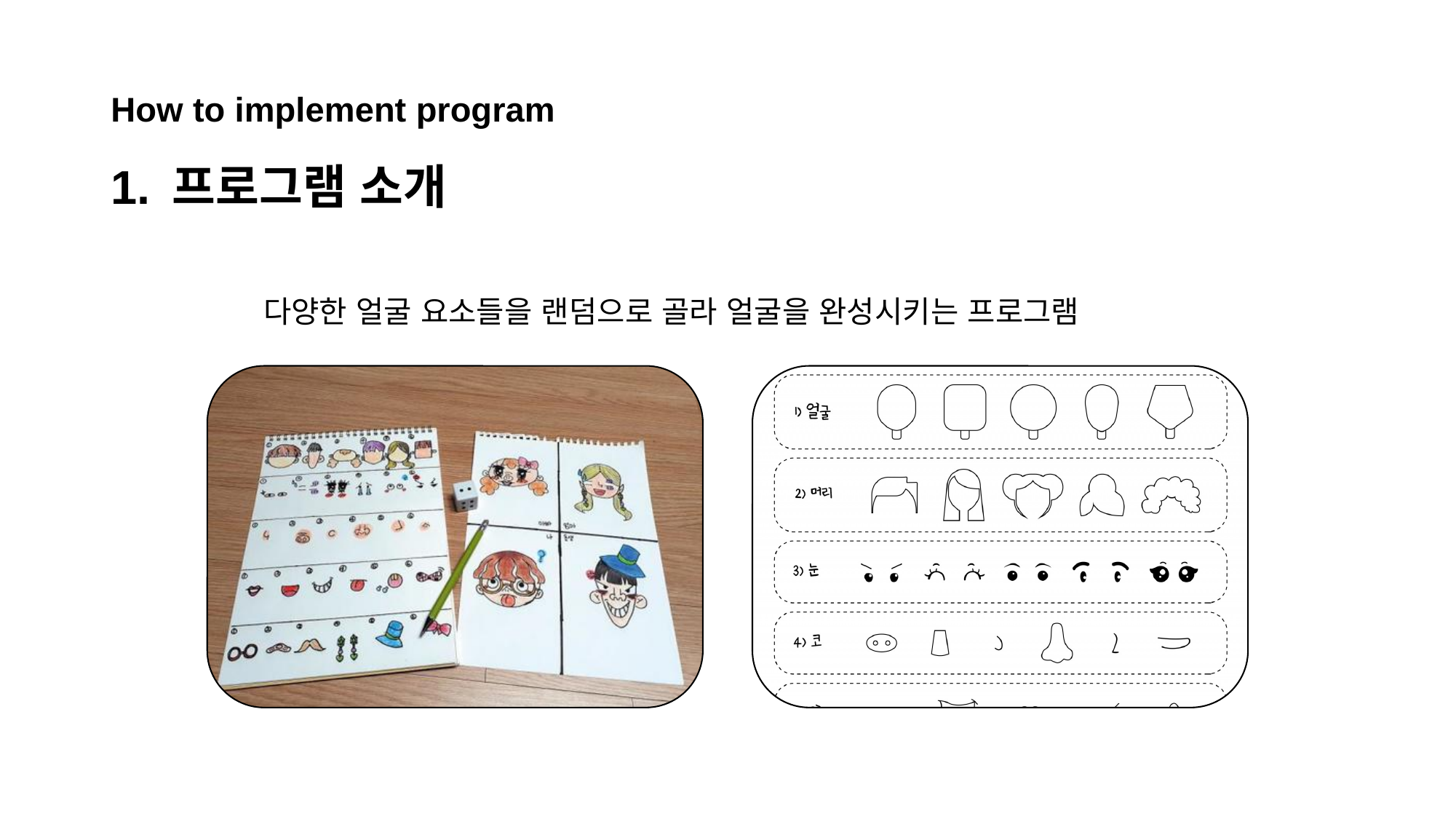

# How to implement program 1. 프로그램 소개
다양한 얼굴 요소들을 랜덤으로 골라 얼굴을 완성시키는 프로그램